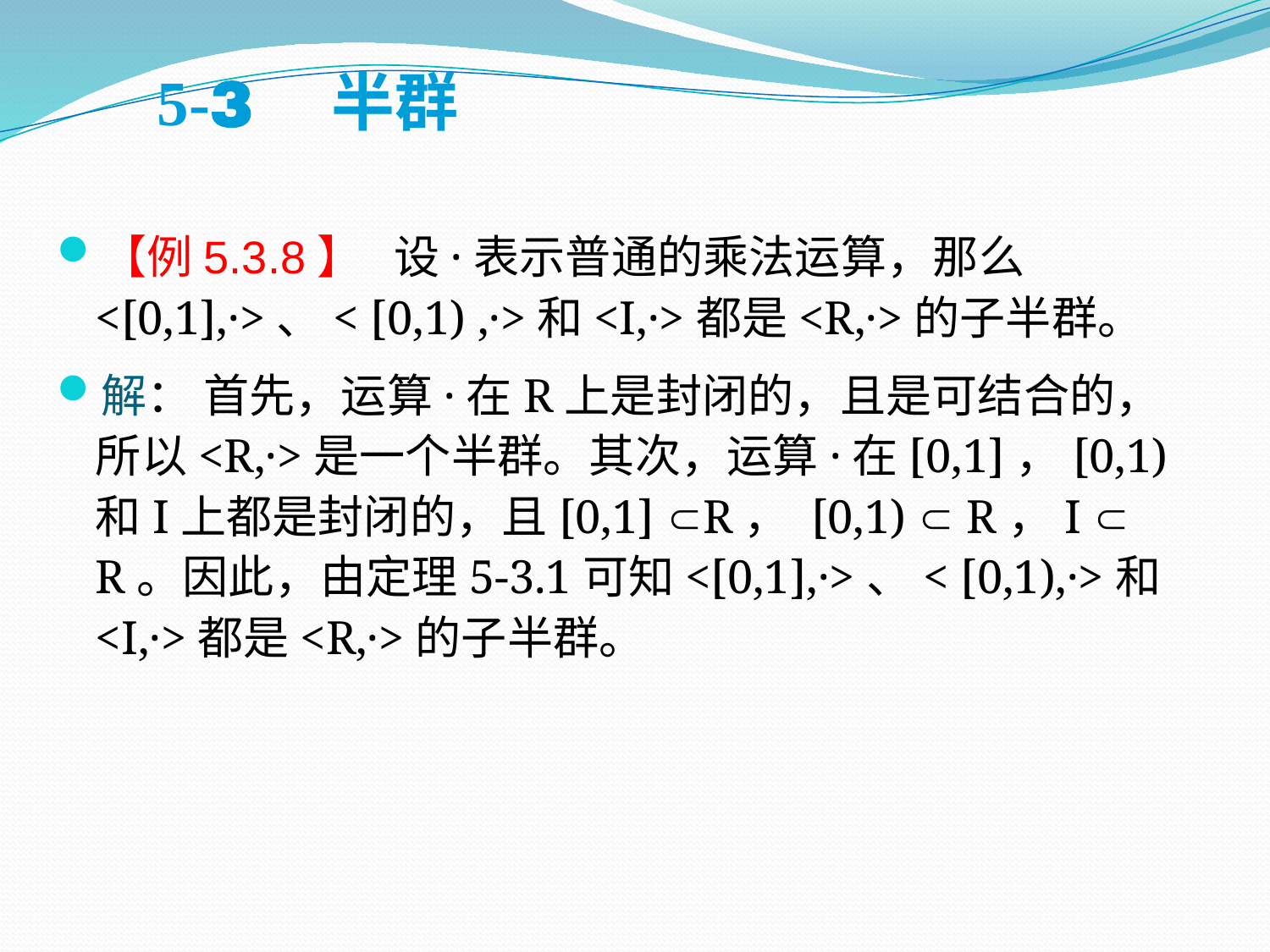

5-3　半群
【例5.3.8】   设·表示普通的乘法运算，那么<[0,1],·>、< [0,1) ,·>和<I,·>都是<R,·>的子半群。
解： 首先，运算·在R上是封闭的，且是可结合的，所以<R,·>是一个半群。其次，运算·在[0,1]，[0,1) 和I上都是封闭的，且[0,1] ⊂R， [0,1) ⊂ R，I ⊂ R。因此，由定理5-3.1可知<[0,1],·>、< [0,1),·>和<I,·>都是<R,·>的子半群。